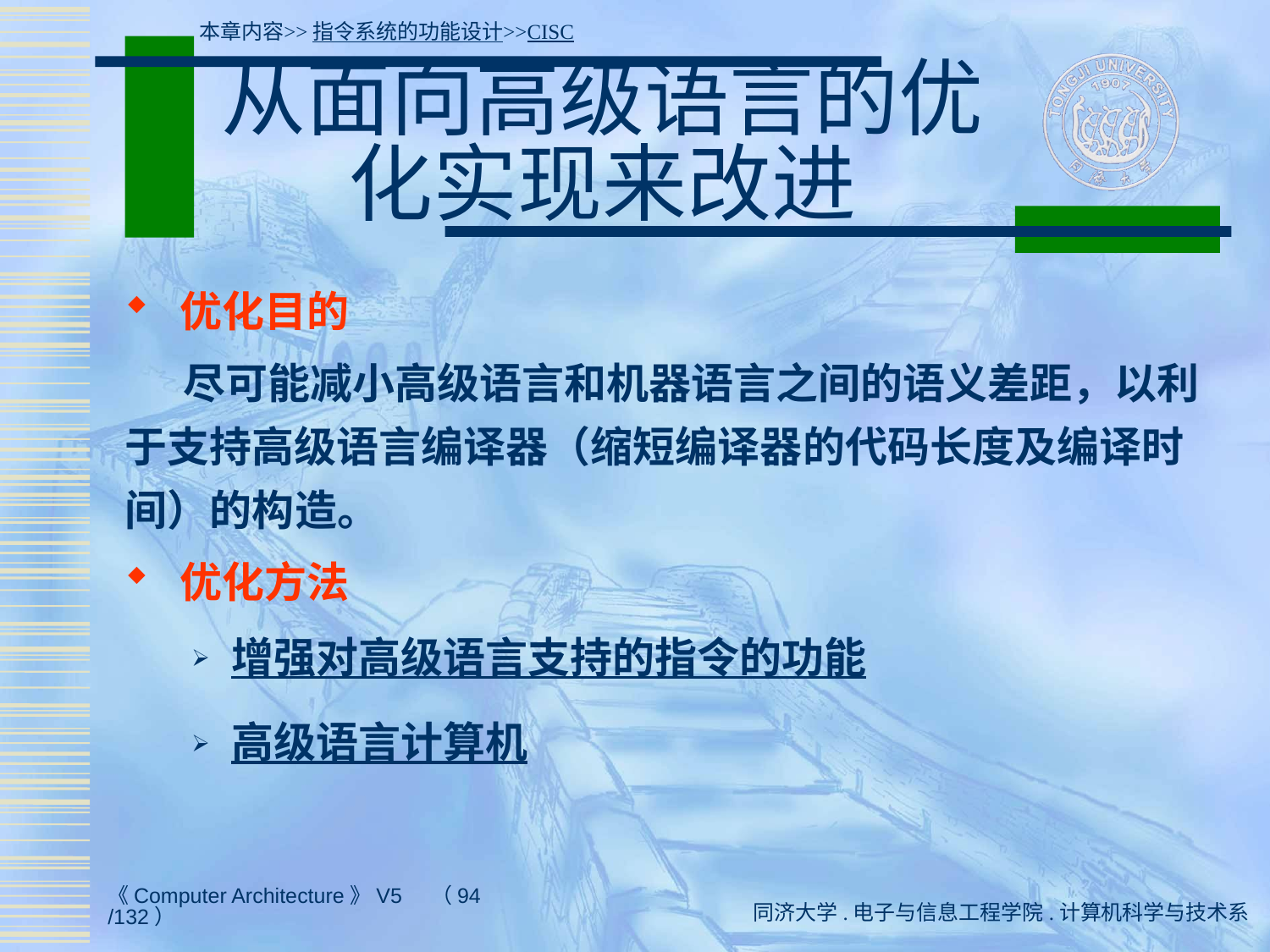

本章内容>>指令系统的功能设计>>CISC
# 从面向高级语言的优化实现来改进
  优化目的
     尽可能减小高级语言和机器语言之间的语义差距，以利于支持高级语言编译器（缩短编译器的代码长度及编译时间）的构造。
  优化方法
增强对高级语言支持的指令的功能
高级语言计算机